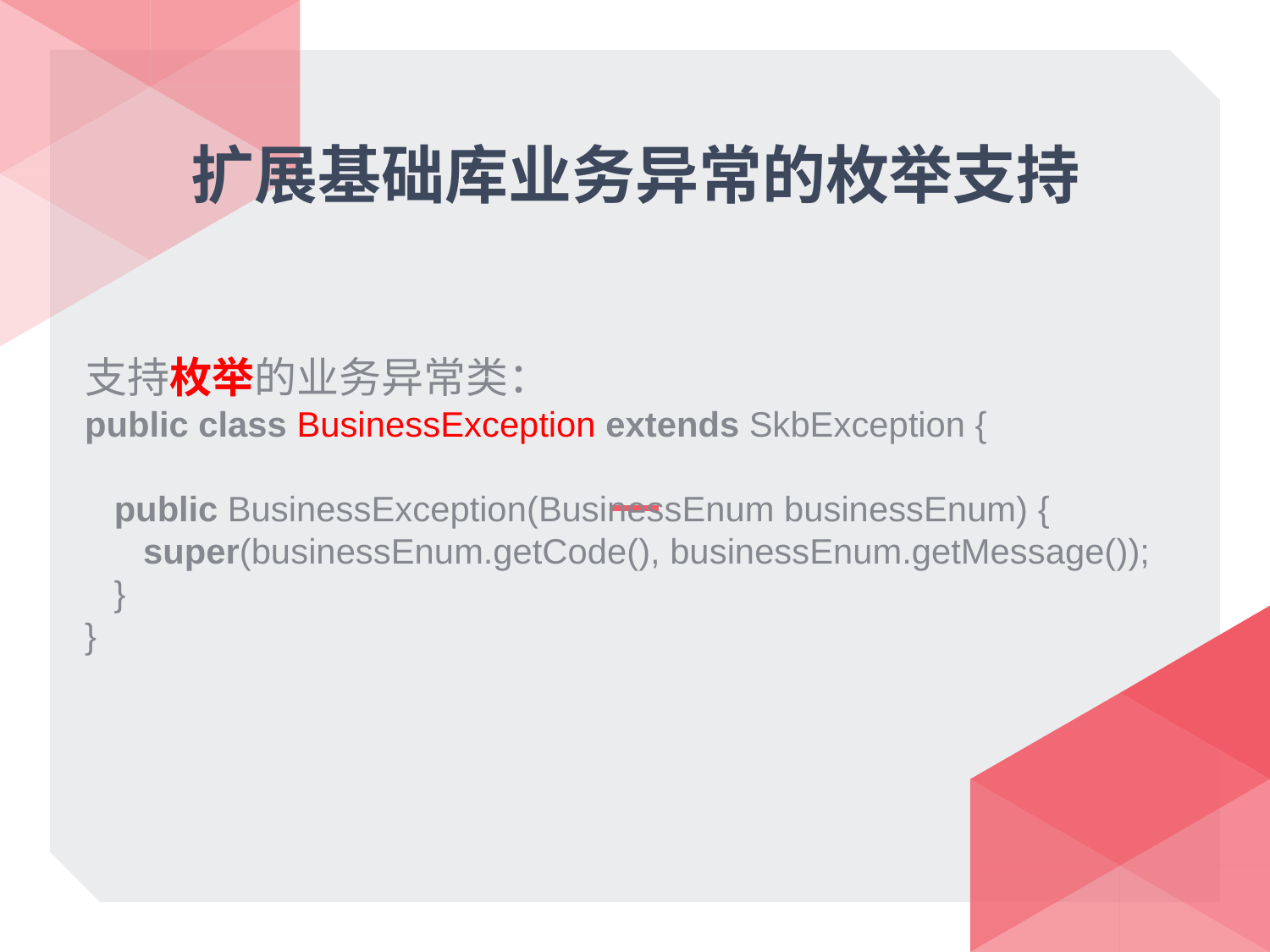

# 扩展基础库业务异常的枚举支持
支持枚举的业务异常类：
public class BusinessException extends SkbException {
   public BusinessException(BusinessEnum businessEnum) {
      super(businessEnum.getCode(), businessEnum.getMessage());
   }
}